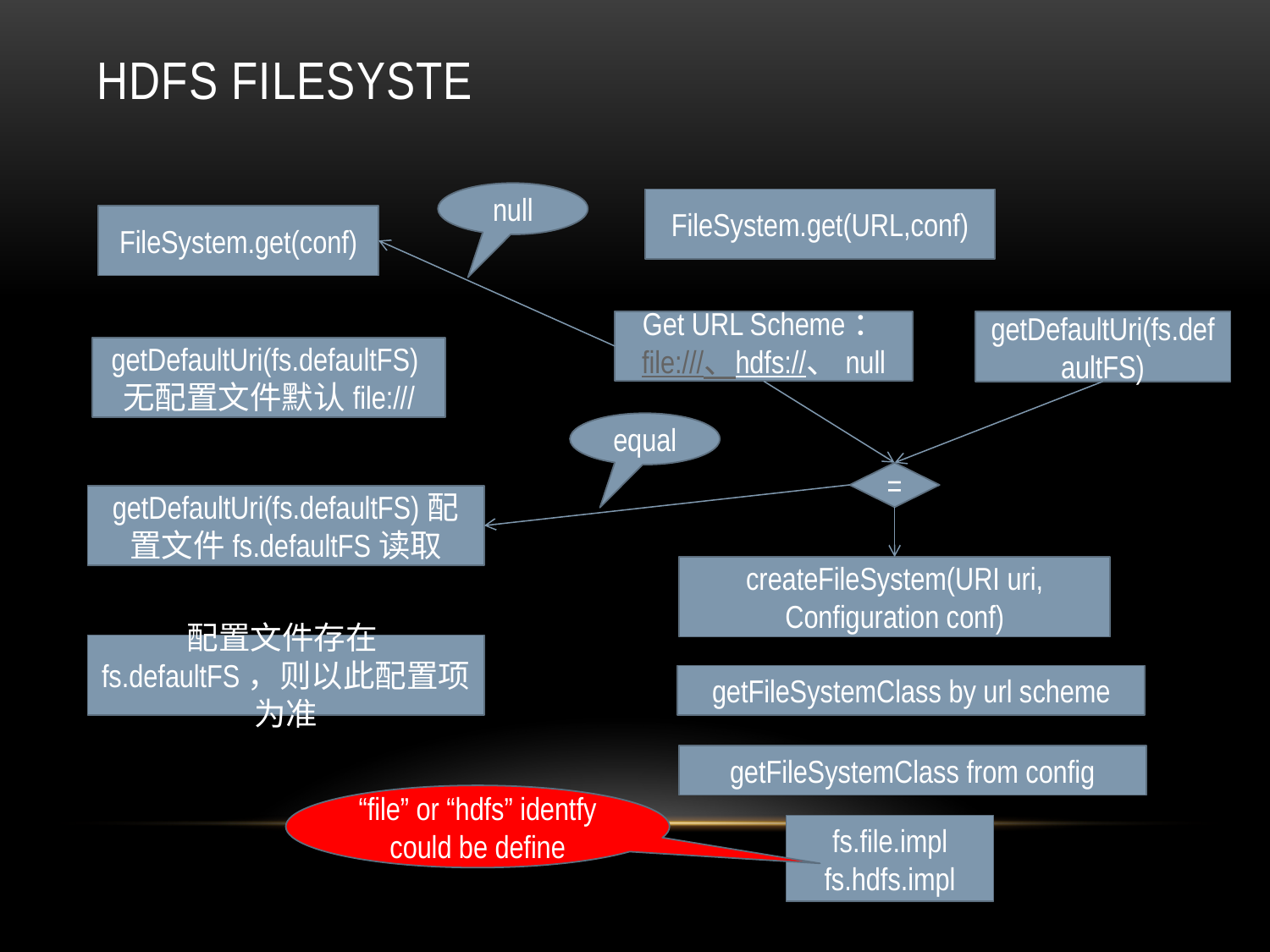

# HDFS filesyste
null
FileSystem.get(URL,conf)
FileSystem.get(conf)
Get URL Scheme：
file:///、hdfs://、null
getDefaultUri(fs.defaultFS)
getDefaultUri(fs.defaultFS)无配置文件默认file:///
equal
=
getDefaultUri(fs.defaultFS)配置文件fs.defaultFS读取
createFileSystem(URI uri, Configuration conf)
配置文件存在fs.defaultFS，则以此配置项为准
getFileSystemClass by url scheme
getFileSystemClass from config
“file” or “hdfs” identfy could be define
fs.file.impl
fs.hdfs.impl